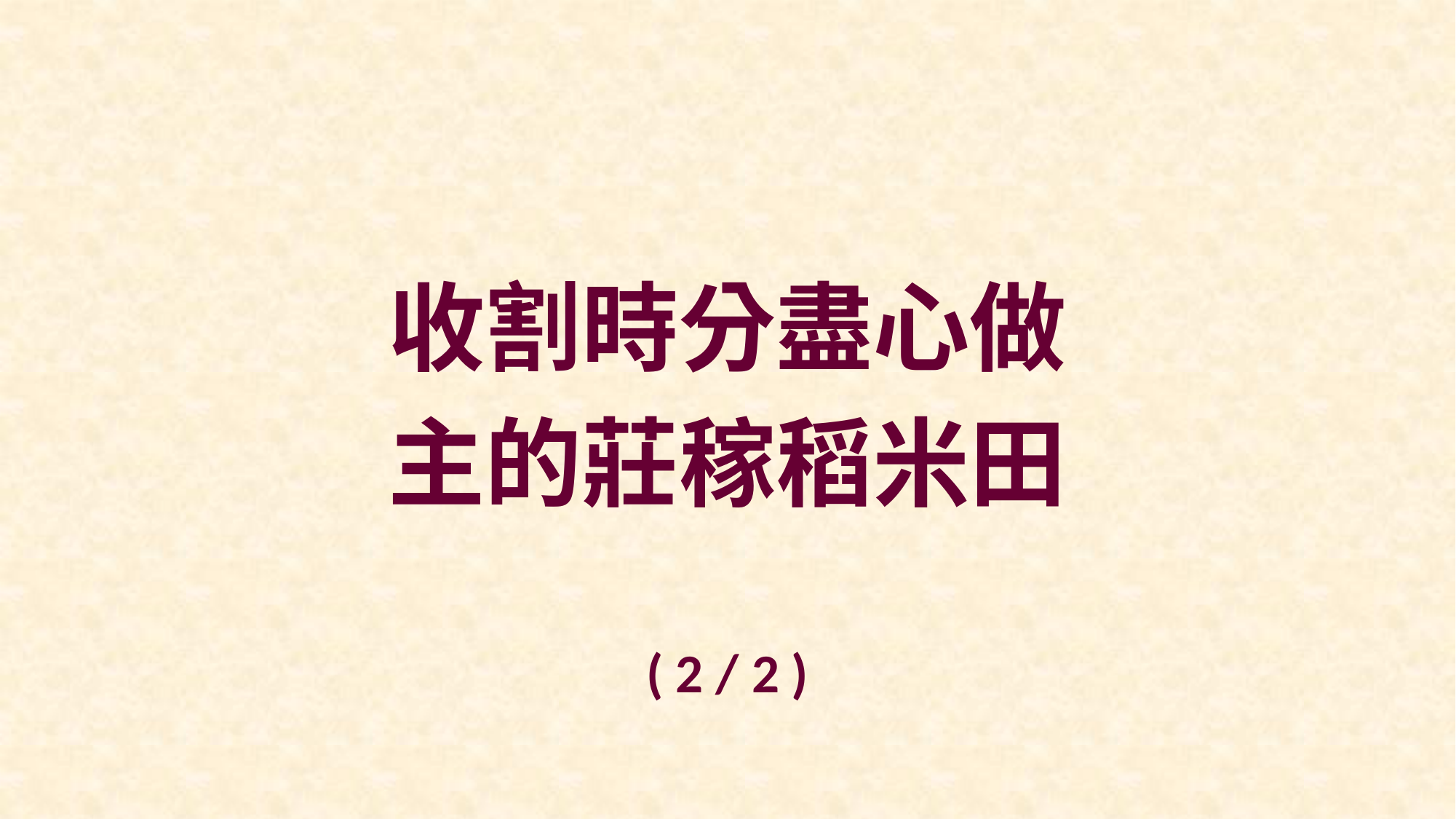

收割時分盡心做
主的莊稼稻米田
( 2 / 2 )